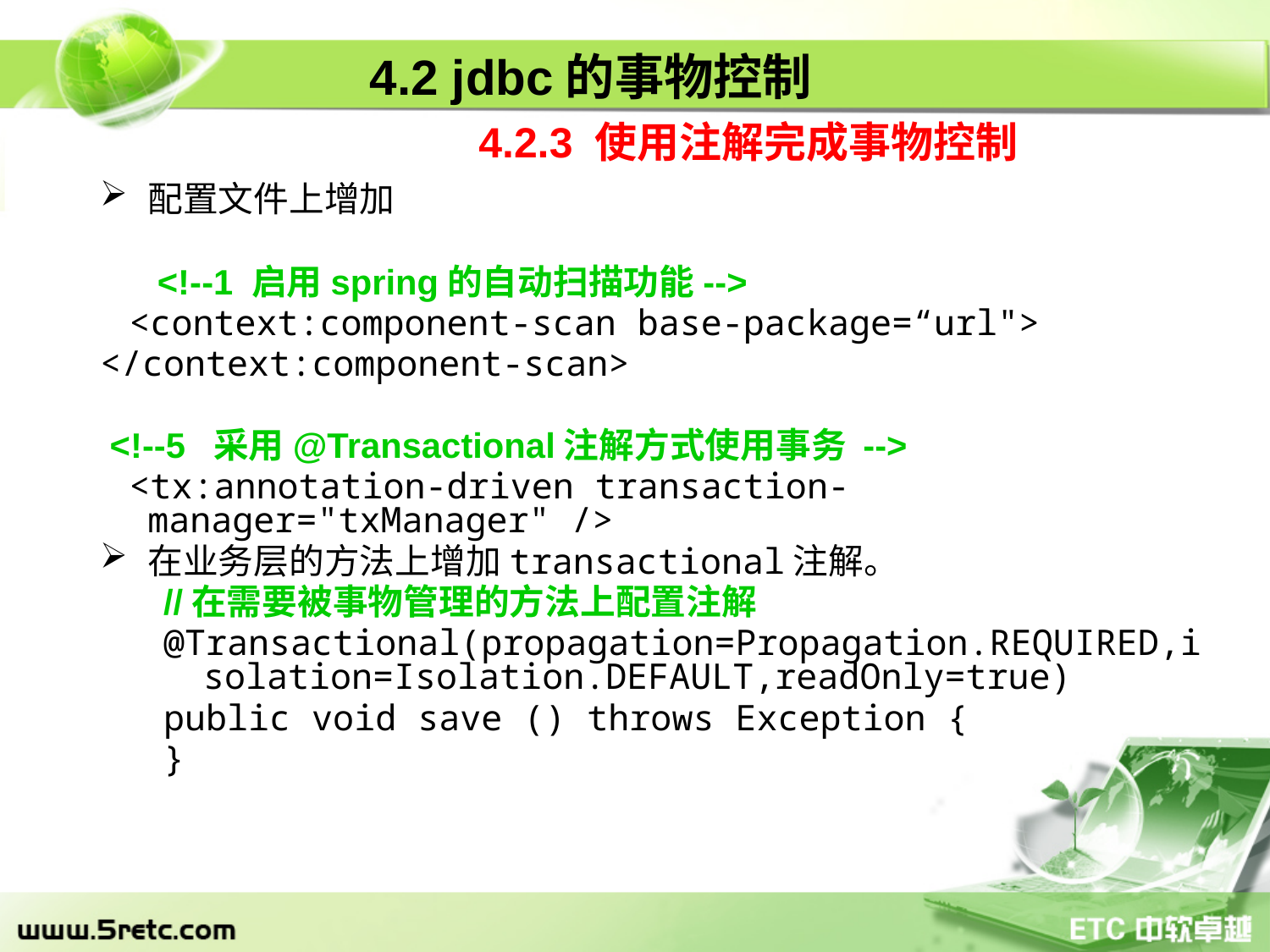

4.2 jdbc的事物控制

4.2.3 使用注解完成事物控制
配置文件上增加
 <!--1 启用spring的自动扫描功能-->
   <context:component-scan base-package=“url">
</context:component-scan>

 <!--5  采用@Transactional注解方式使用事务 -->
   <tx:annotation-driven transaction-manager="txManager" />
在业务层的方法上增加transactional注解。
//在需要被事物管理的方法上配置注解
@Transactional(propagation=Propagation.REQUIRED,isolation=Isolation.DEFAULT,readOnly=true)
public void save () throws Exception {
}